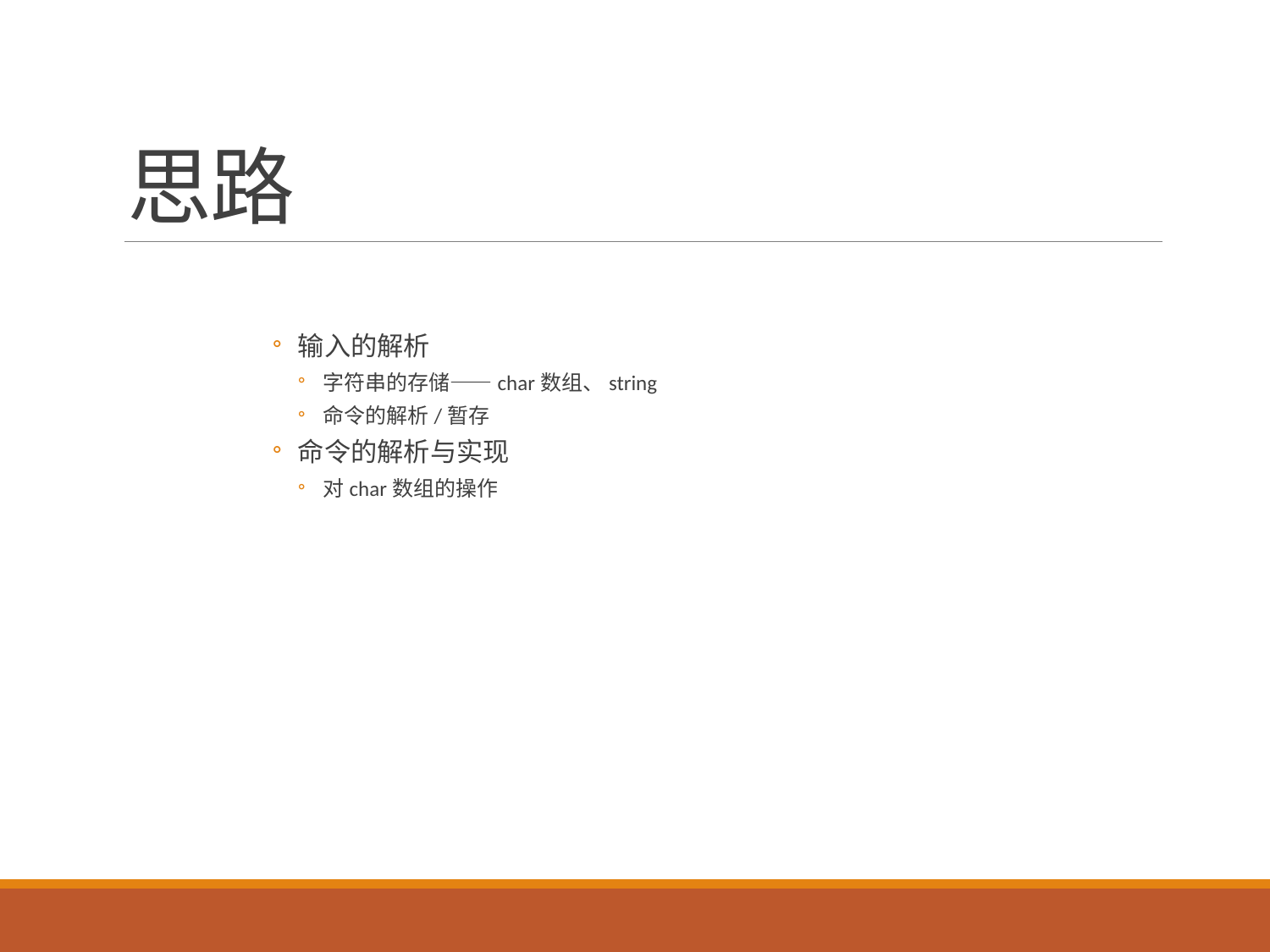

# 思路
输入的解析
字符串的存储——char数组、string
命令的解析/暂存
命令的解析与实现
对char数组的操作